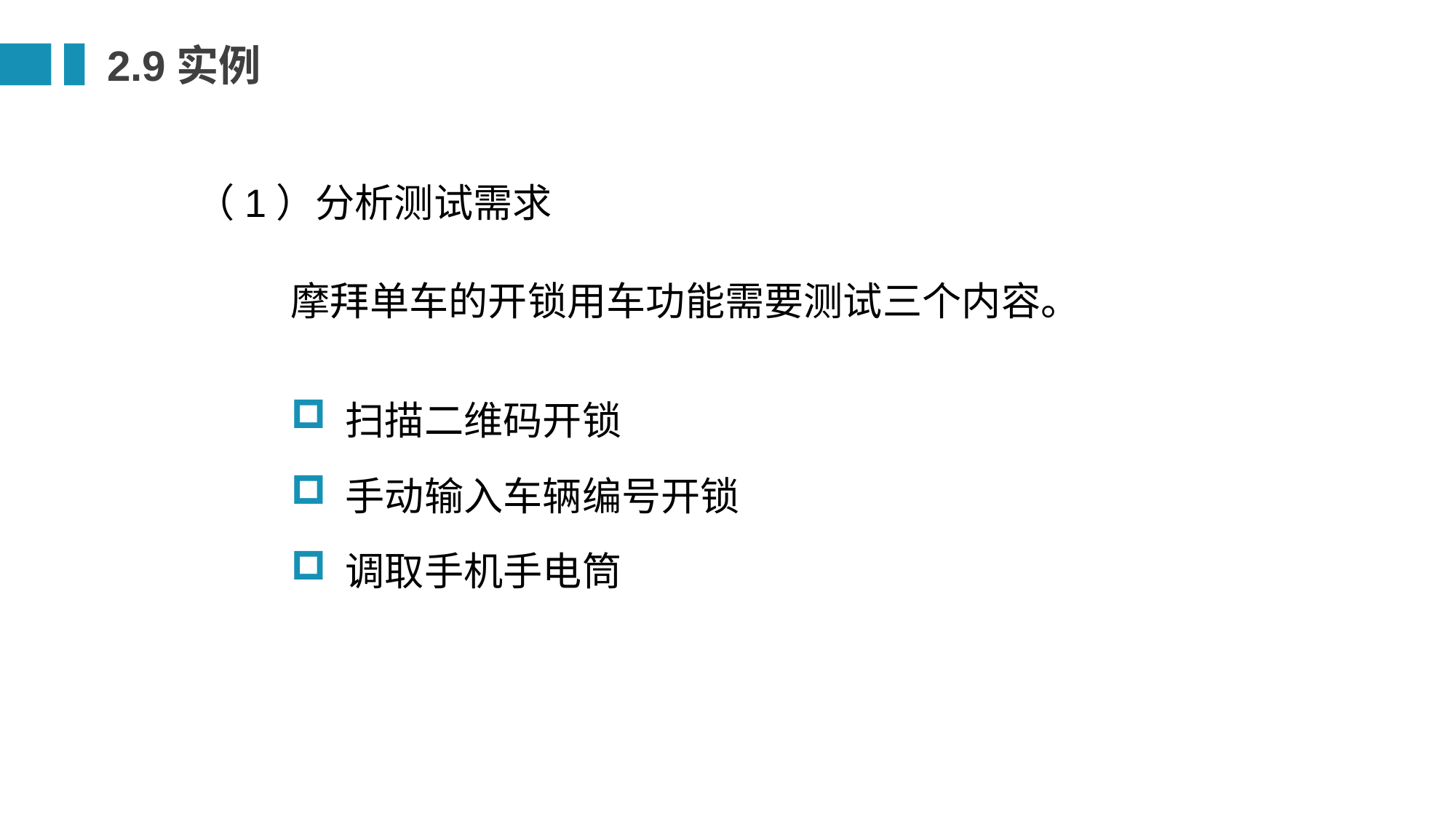

2.9实例

（1）分析测试需求
摩拜单车的开锁用车功能需要测试三个内容。
扫描二维码开锁
手动输入车辆编号开锁
调取手机手电筒
70